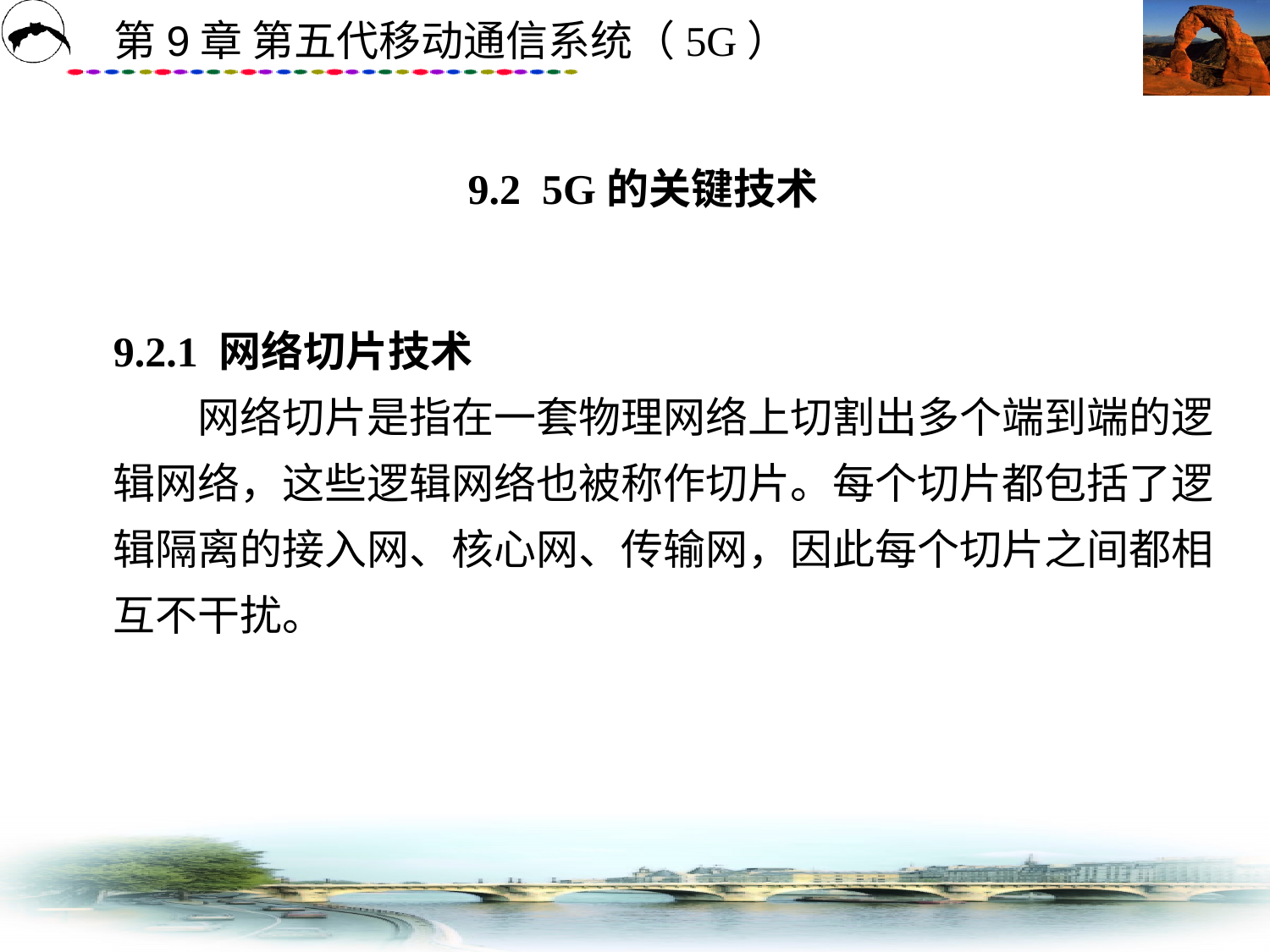

# 9.2  5G的关键技术
9.2.1 网络切片技术
　　网络切片是指在一套物理网络上切割出多个端到端的逻辑网络，这些逻辑网络也被称作切片。每个切片都包括了逻辑隔离的接入网、核心网、传输网，因此每个切片之间都相互不干扰。